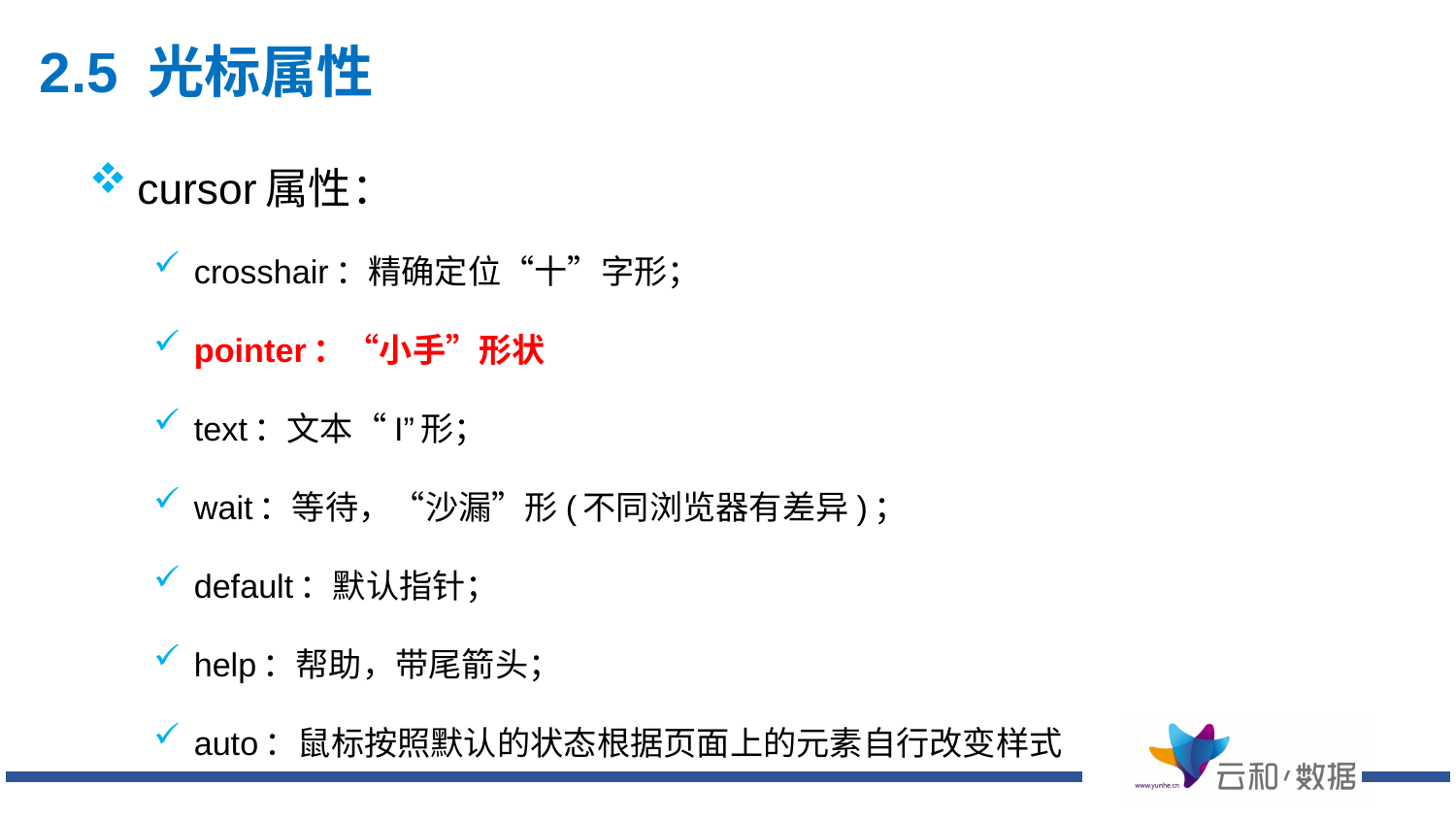

# 2.5 光标属性
cursor属性：
crosshair：精确定位“十”字形；
pointer：“小手”形状
text：文本“I”形；
wait：等待，“沙漏”形(不同浏览器有差异)；
default：默认指针；
help：帮助，带尾箭头；
auto：鼠标按照默认的状态根据页面上的元素自行改变样式
14